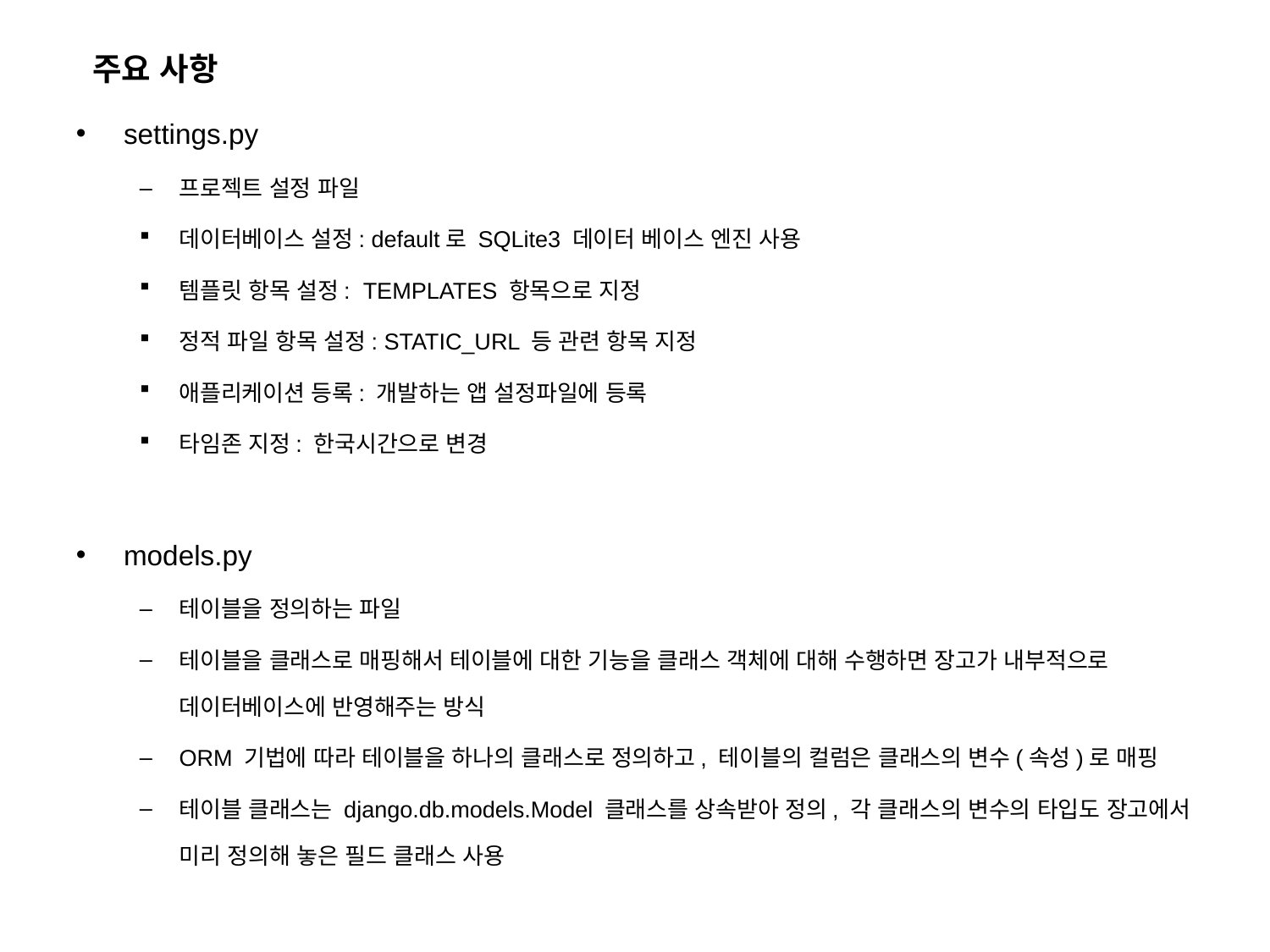

주요 사항
settings.py
프로젝트 설정 파일
데이터베이스 설정: default로 SQLite3 데이터 베이스 엔진 사용
템플릿 항목 설정:  TEMPLATES 항목으로 지정
정적 파일 항목 설정: STATIC_URL 등 관련 항목 지정
애플리케이션 등록: 개발하는 앱 설정파일에 등록
타임존 지정: 한국시간으로 변경

models.py
테이블을 정의하는 파일
테이블을 클래스로 매핑해서 테이블에 대한 기능을 클래스 객체에 대해 수행하면 장고가 내부적으로 데이터베이스에 반영해주는 방식
ORM 기법에 따라 테이블을 하나의 클래스로 정의하고, 테이블의 컬럼은 클래스의 변수(속성)로 매핑
테이블 클래스는 django.db.models.Model 클래스를 상속받아 정의, 각 클래스의 변수의 타입도 장고에서 미리 정의해 놓은 필드 클래스 사용